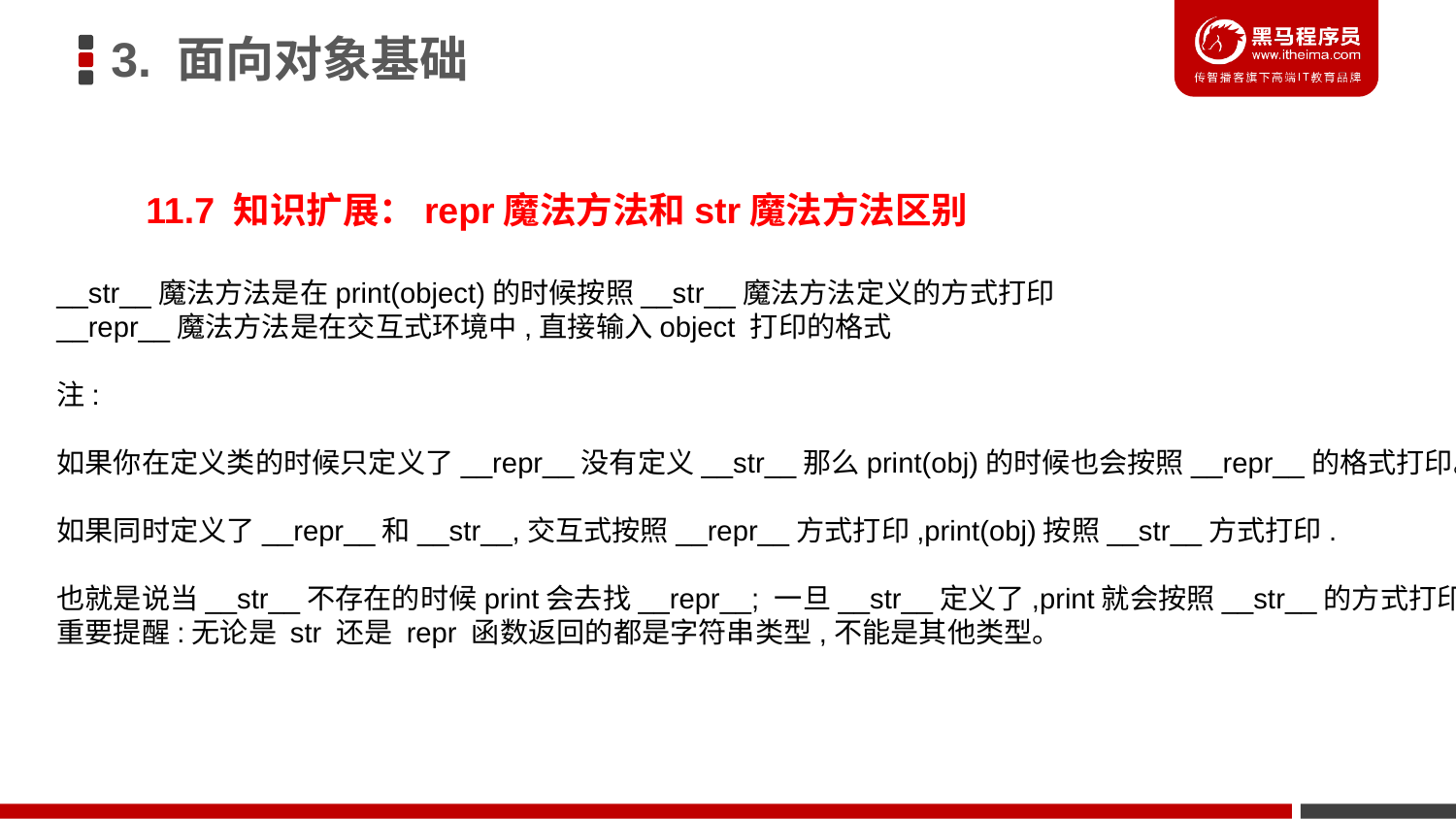

3. 面向对象基础

11.7 知识扩展：repr魔法方法和str魔法方法区别
__str__魔法方法是在print(object)的时候按照__str__魔法方法定义的方式打印
__repr__魔法方法是在交互式环境中,直接输入object 打印的格式
注:
如果你在定义类的时候只定义了__repr__没有定义__str__那么print(obj)的时候也会按照__repr__的格式打印。
如果同时定义了__repr__和__str__,交互式按照__repr__方式打印,print(obj)按照__str__方式打印.
也就是说当__str__不存在的时候print会去找__repr__; 一旦__str__定义了,print就会按照__str__的方式打印。
重要提醒:无论是 str 还是 repr 函数返回的都是字符串类型,不能是其他类型。